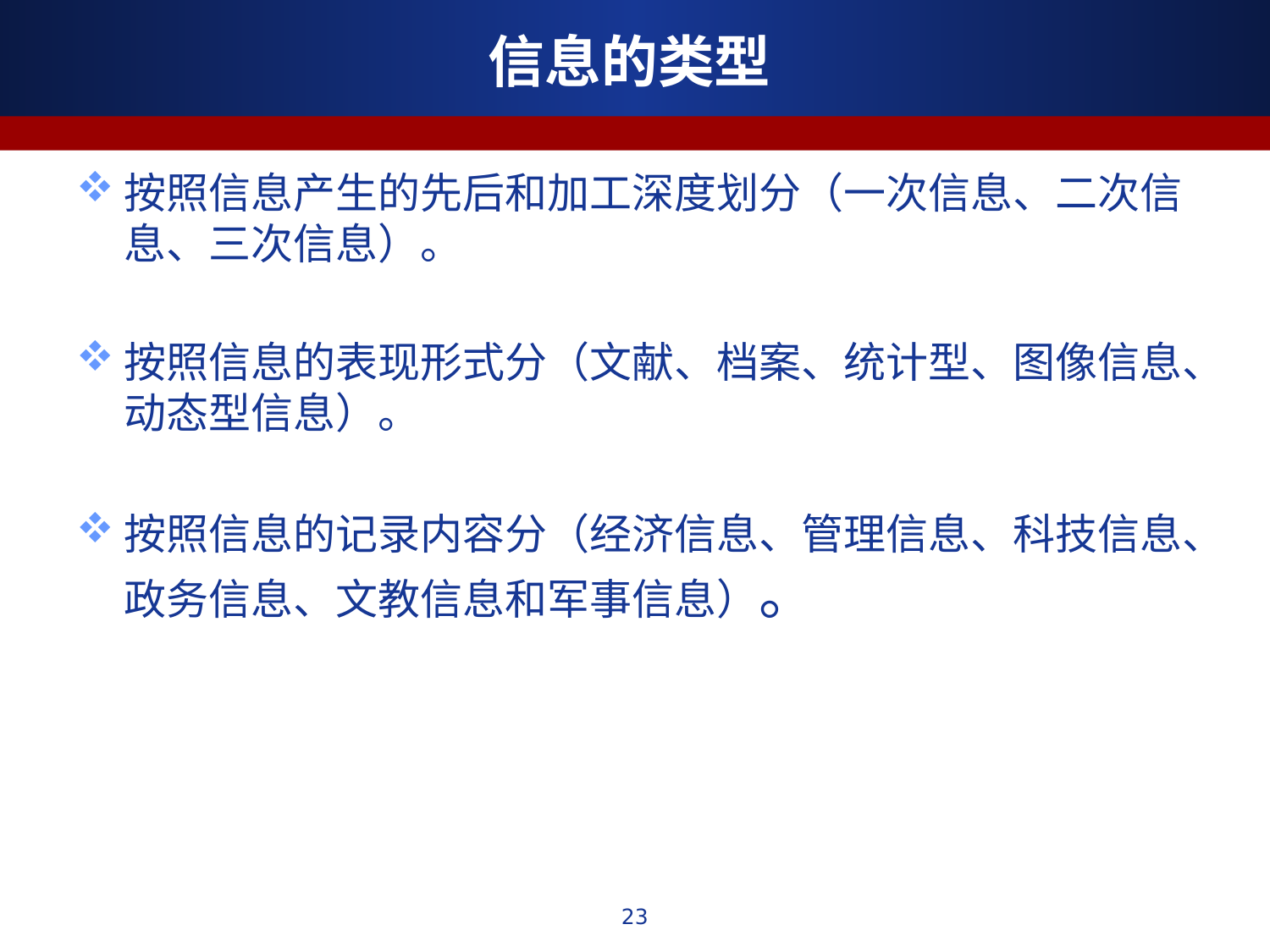

# 信息的类型
按照信息产生的先后和加工深度划分（一次信息、二次信息、三次信息）。

按照信息的表现形式分（文献、档案、统计型、图像信息、动态型信息）。

按照信息的记录内容分（经济信息、管理信息、科技信息、政务信息、文教信息和军事信息）。
23